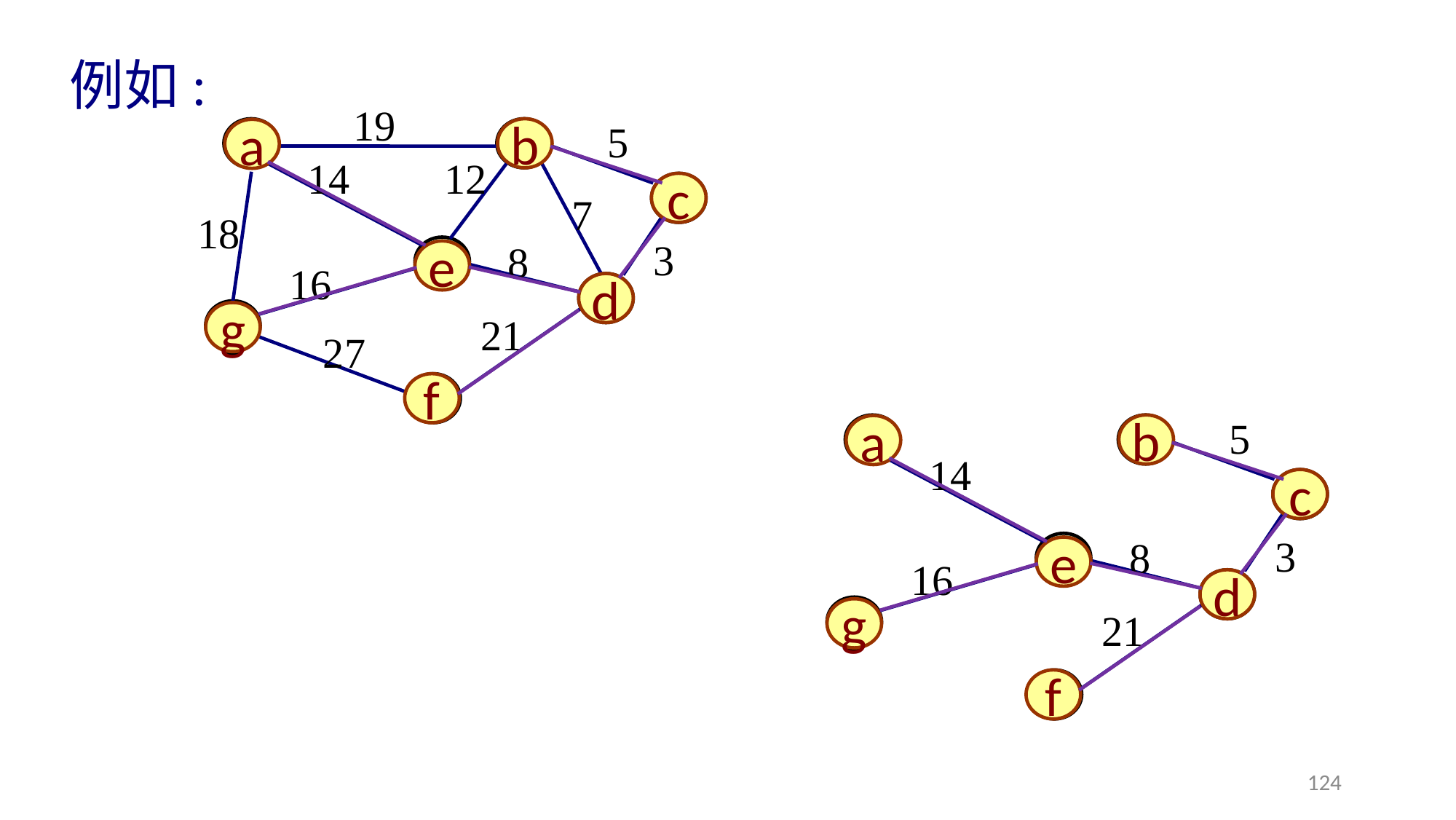

例如:
19
5
a
b
b
a

14
12

c

c
7
18

3
8
e
e
16

d
d
g
21
g

27

f
f
5
a
b
b
a
14

c
c

3
8
e
e
16

d
d
g
g
21

f
f
124